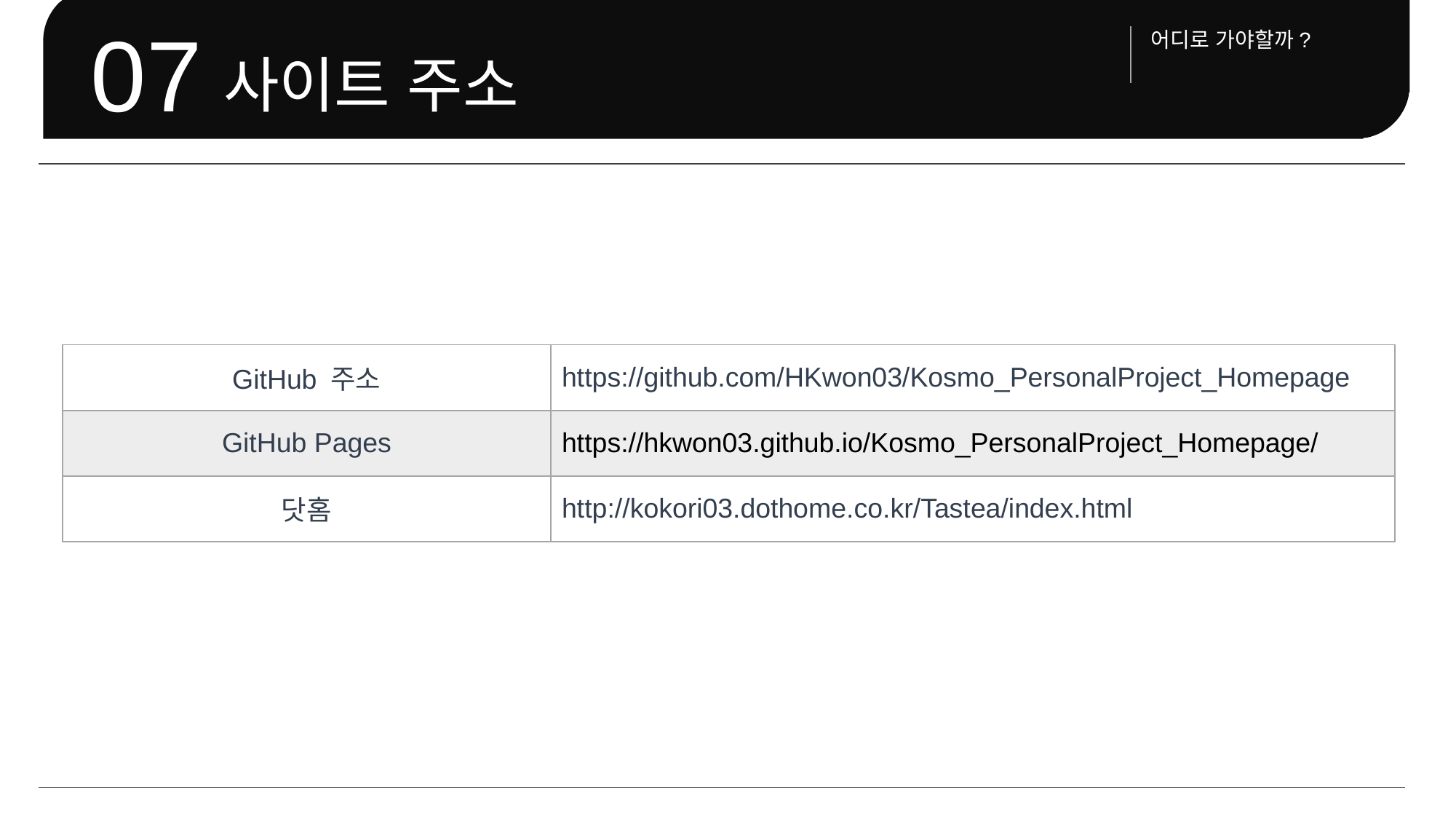

어디로 가야할까?
07
사이트 주소
| GitHub 주소 | https://github.com/HKwon03/Kosmo\_PersonalProject\_Homepage |
| --- | --- |
| GitHub Pages | https://hkwon03.github.io/Kosmo\_PersonalProject\_Homepage/ |
| 닷홈 | http://kokori03.dothome.co.kr/Tastea/index.html |